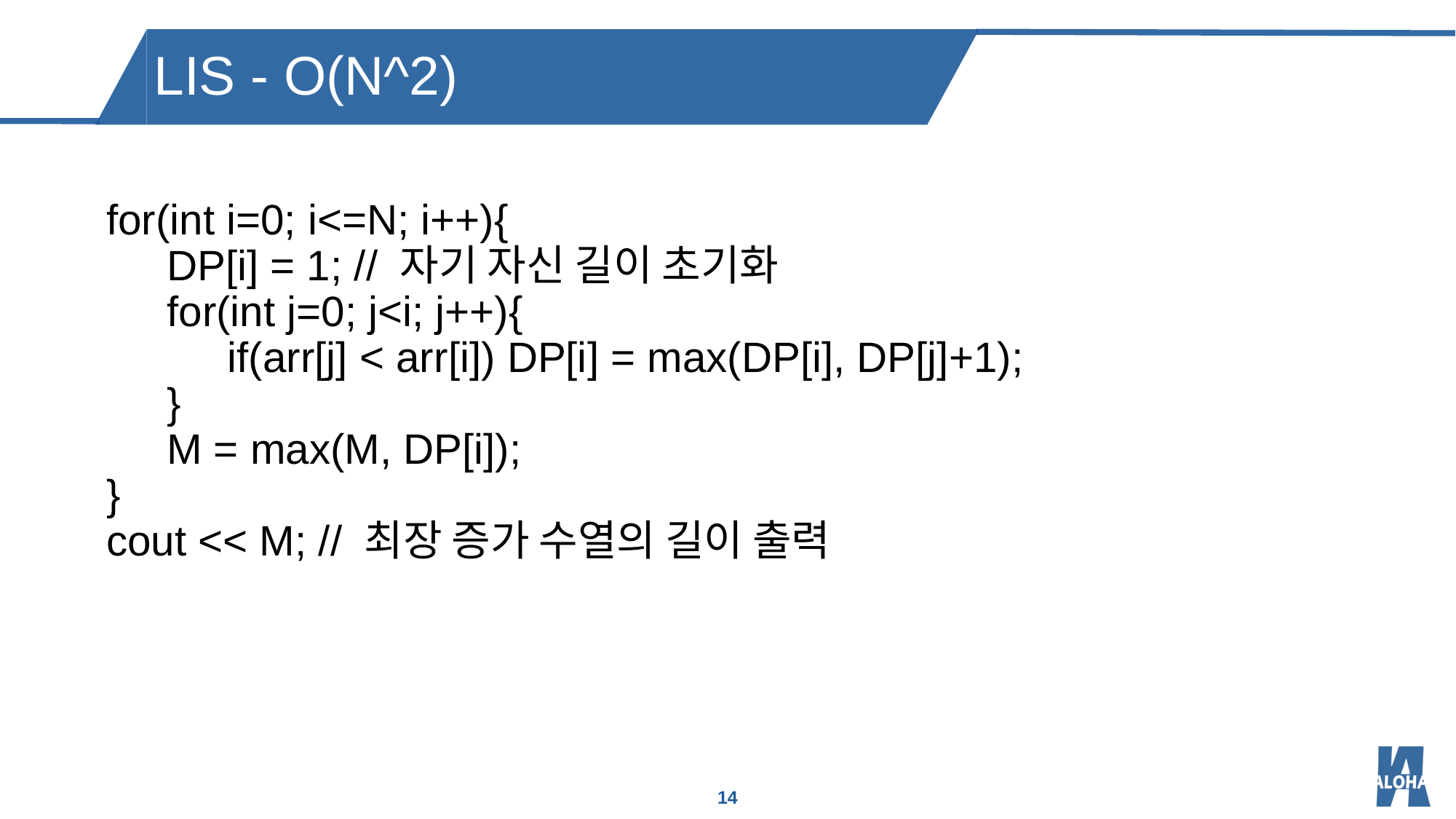

LIS - O(N^2)
for(int i=0; i<=N; i++){
DP[i] = 1; // 자기 자신 길이 초기화
for(int j=0; j<i; j++){
if(arr[j] < arr[i]) DP[i] = max(DP[i], DP[j]+1);
}
M = max(M, DP[i]);
}
cout << M; // 최장 증가 수열의 길이 출력
14